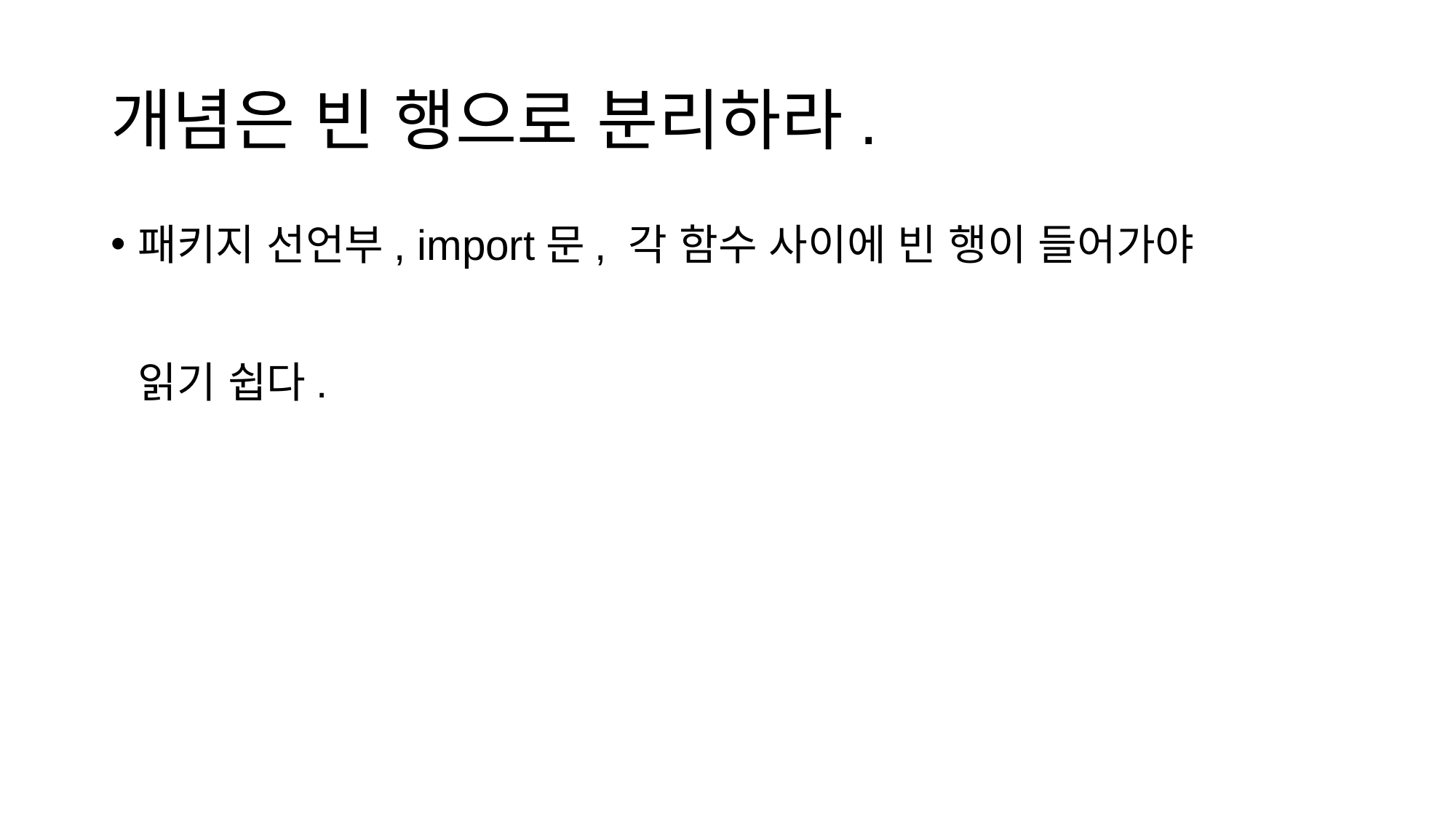

# 개념은 빈 행으로 분리하라.
패키지 선언부, import문, 각 함수 사이에 빈 행이 들어가야
읽기 쉽다.